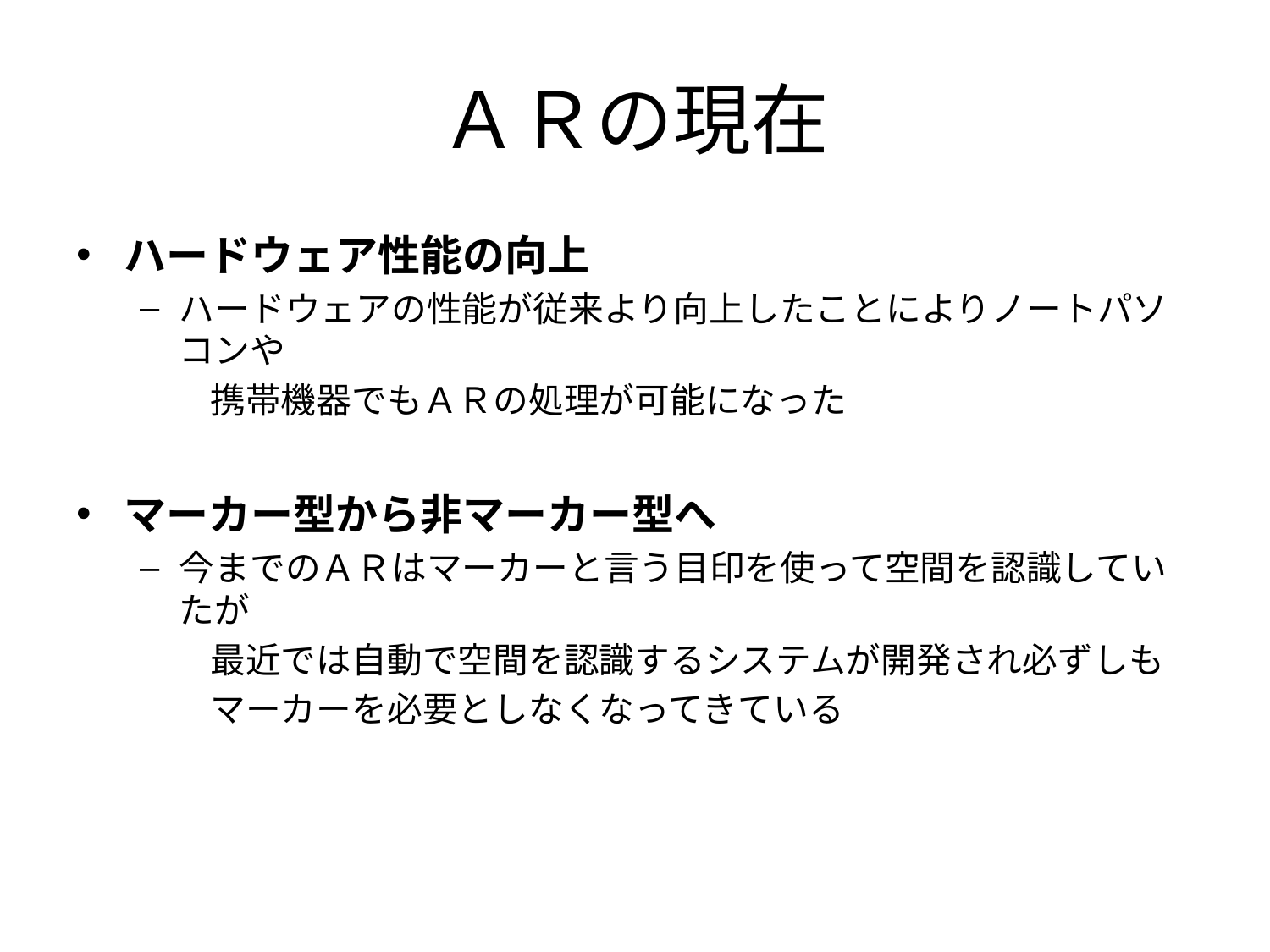

ＡＲの現在
ハードウェア性能の向上
ハードウェアの性能が従来より向上したことによりノートパソコンや
　　携帯機器でもＡＲの処理が可能になった

マーカー型から非マーカー型へ
今までのＡＲはマーカーと言う目印を使って空間を認識していたが
　　最近では自動で空間を認識するシステムが開発され必ずしも
　　マーカーを必要としなくなってきている